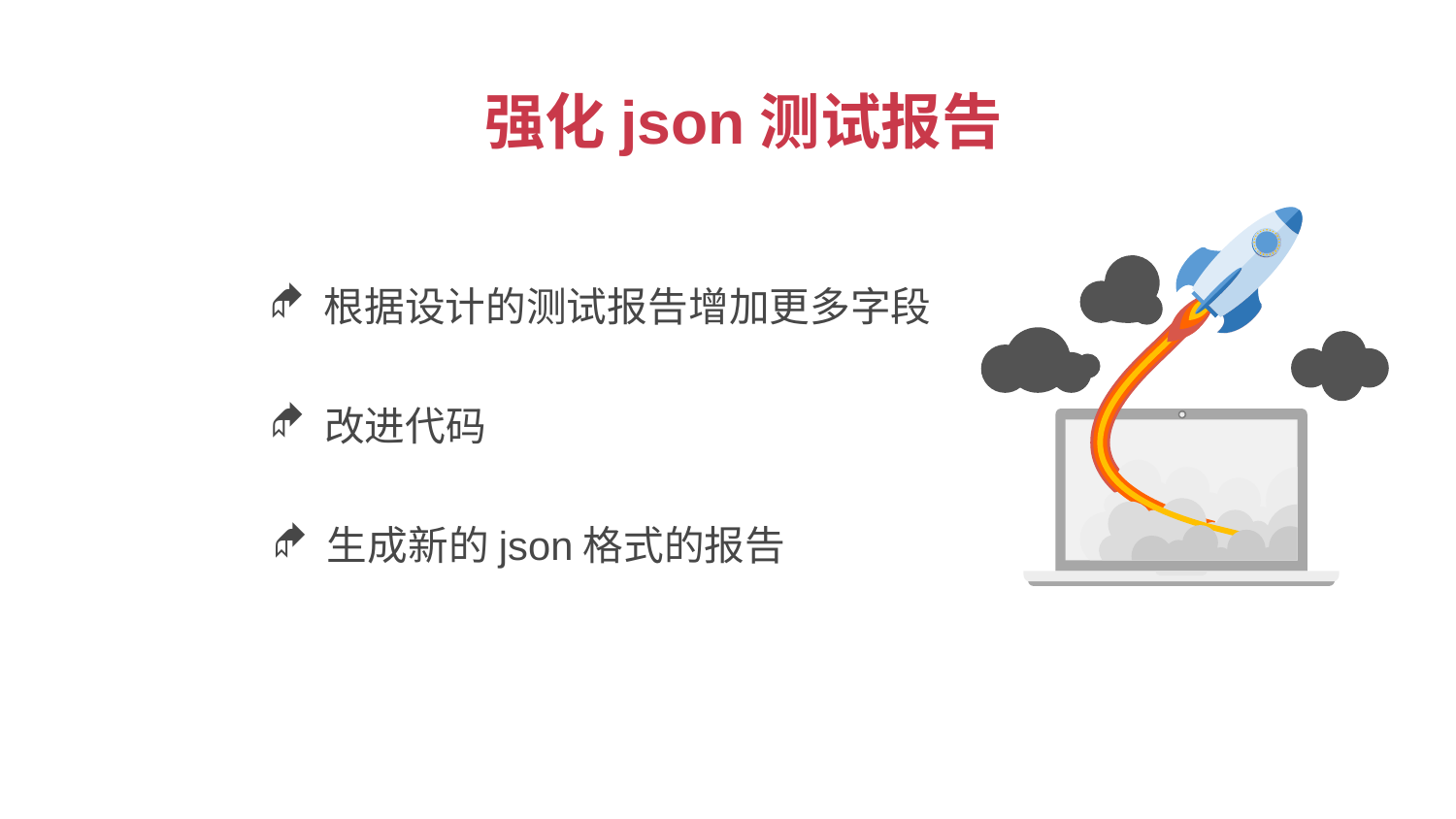

强化json测试报告

根据设计的测试报告增加更多字段
改进代码
生成新的json格式的报告